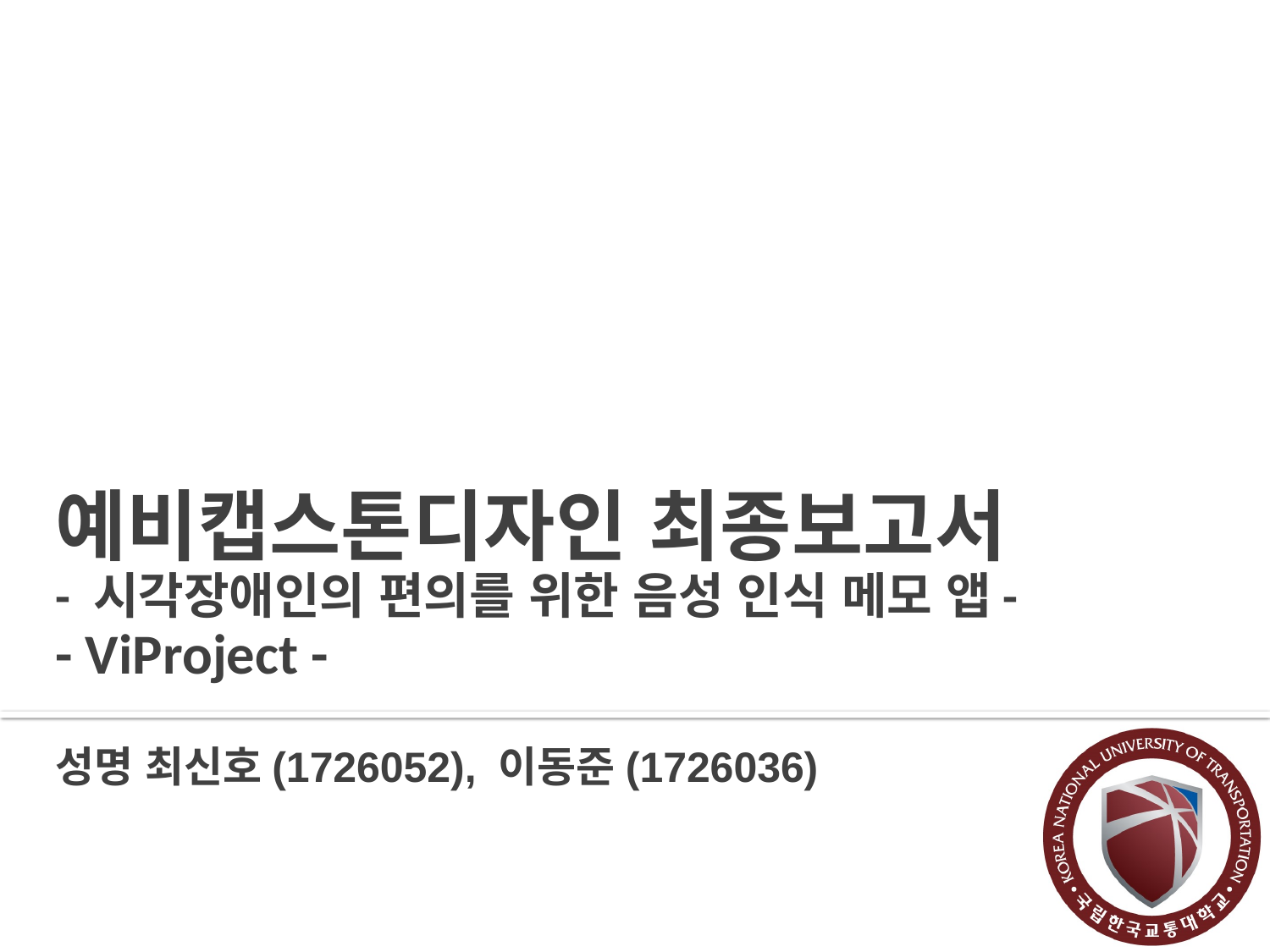

# 예비캡스톤디자인 최종보고서 - 시각장애인의 편의를 위한 음성 인식 메모 앱- - ViProject -
성명 최신호(1726052), 이동준(1726036)